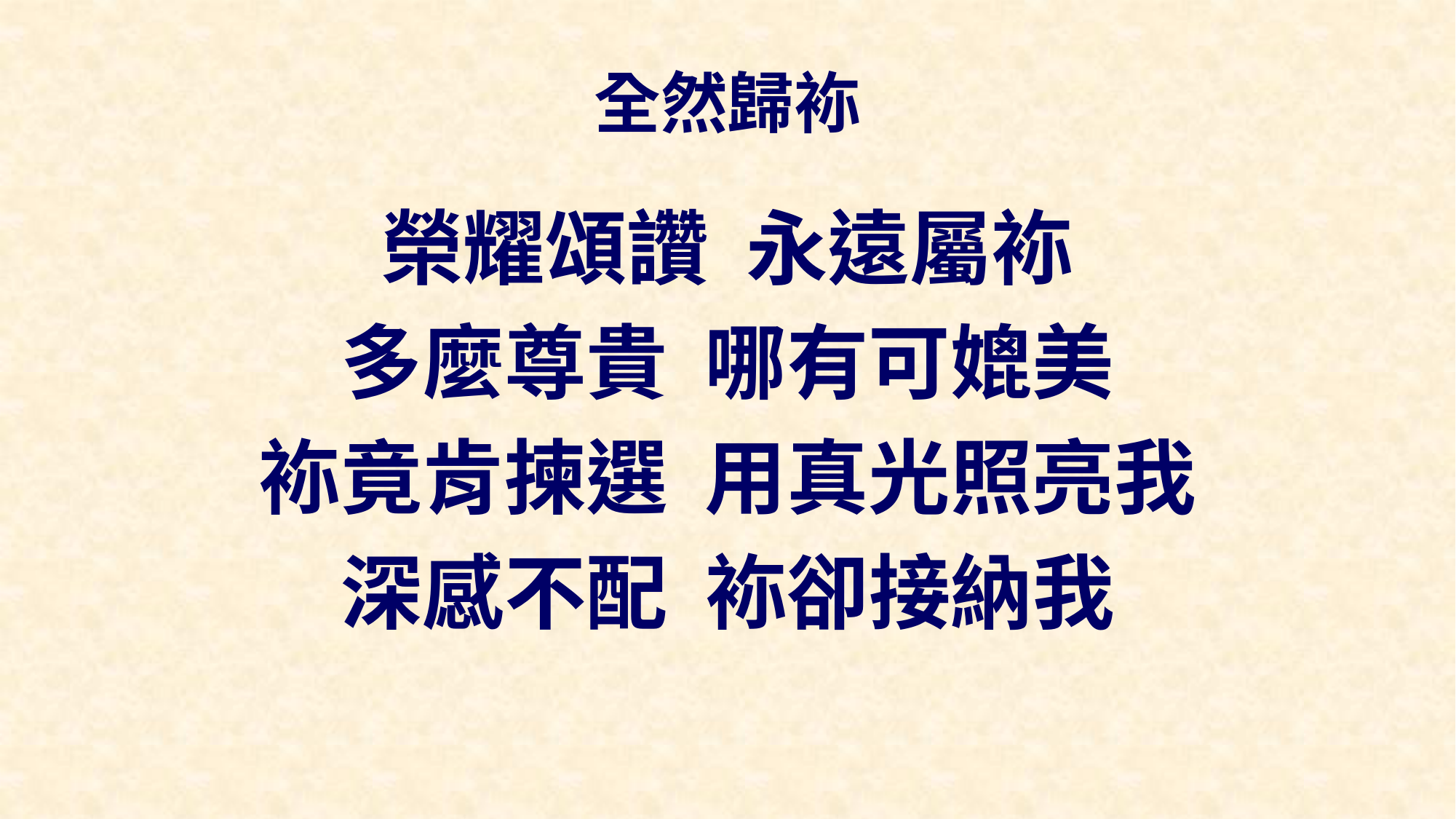

# 全然歸袮
榮耀頌讚  永遠屬袮
多麼尊貴  哪有可媲美
袮竟肯揀選  用真光照亮我
深感不配  袮卻接納我